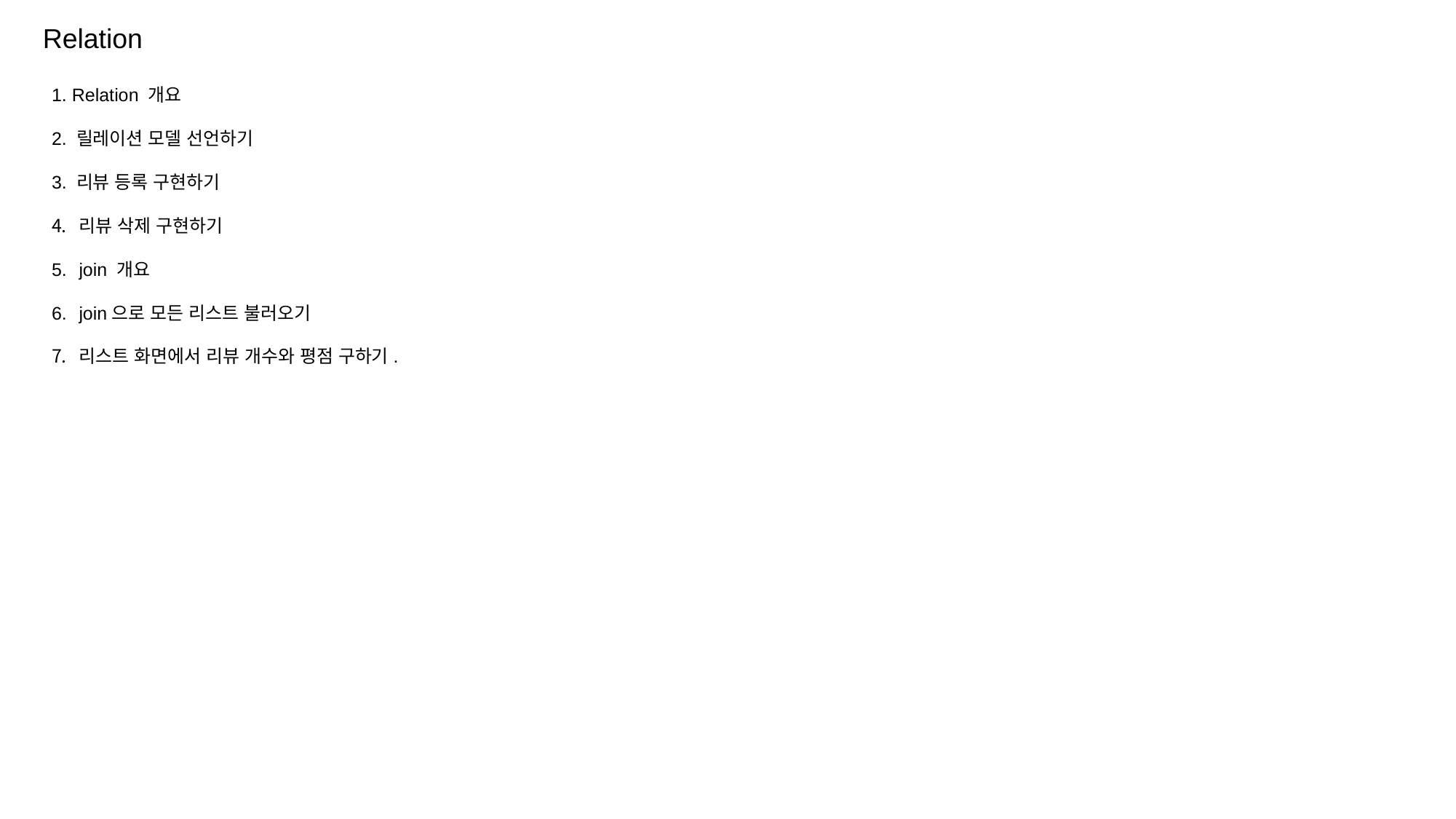

Relation
1. Relation 개요

2. 릴레이션 모델 선언하기

3. 리뷰 등록 구현하기

리뷰 삭제 구현하기

join 개요

join으로 모든 리스트 불러오기

리스트 화면에서 리뷰 개수와 평점 구하기.